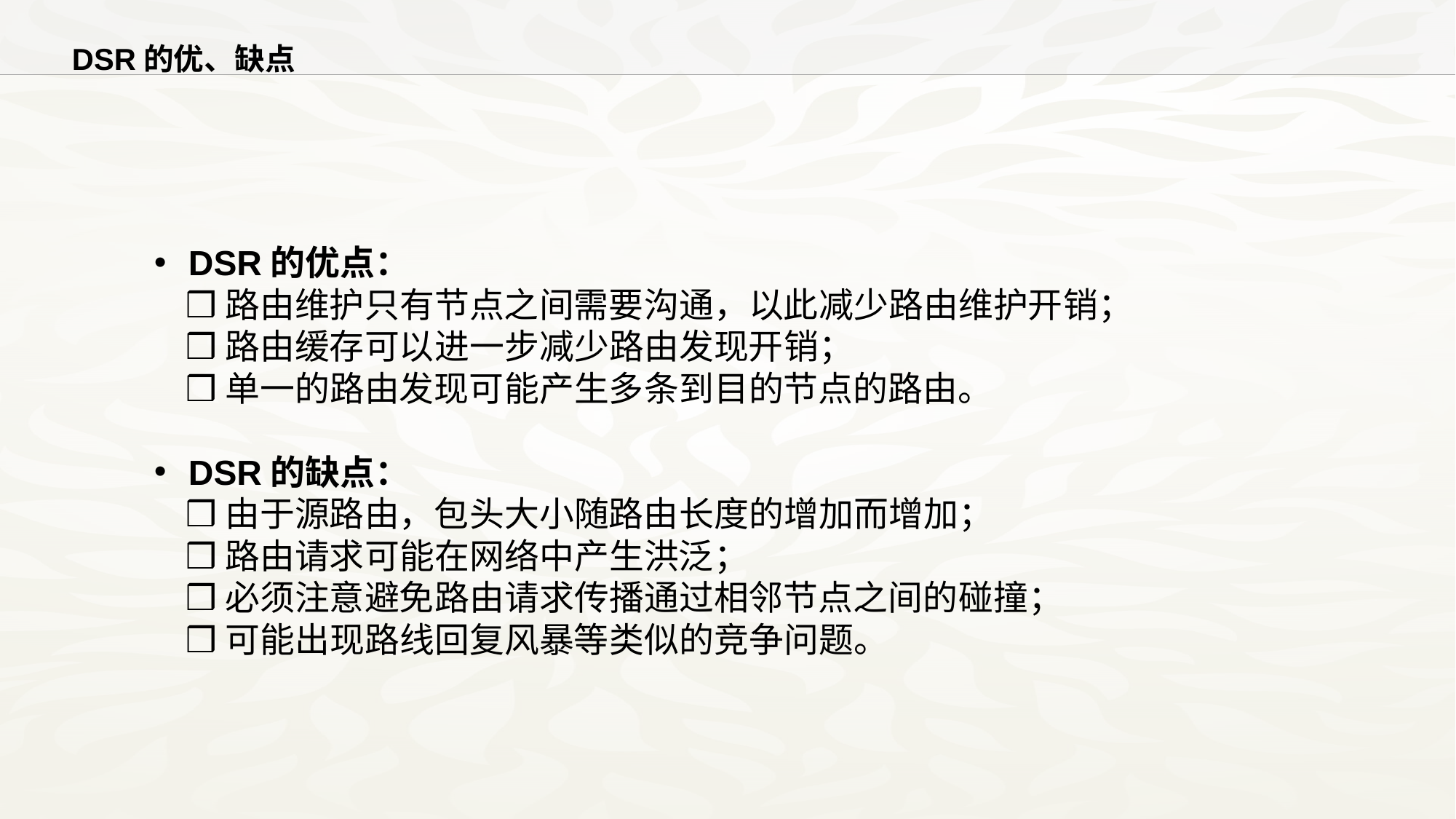

DSR的优、缺点
DSR的优点：
    ❒路由维护只有节点之间需要沟通，以此减少路由维护开销；
    ❒路由缓存可以进一步减少路由发现开销；
    ❒单一的路由发现可能产生多条到目的节点的路由。

DSR的缺点：
    ❒由于源路由，包头大小随路由长度的增加而增加；
    ❒路由请求可能在网络中产生洪泛；
    ❒必须注意避免路由请求传播通过相邻节点之间的碰撞；
    ❒可能出现路线回复风暴等类似的竞争问题。